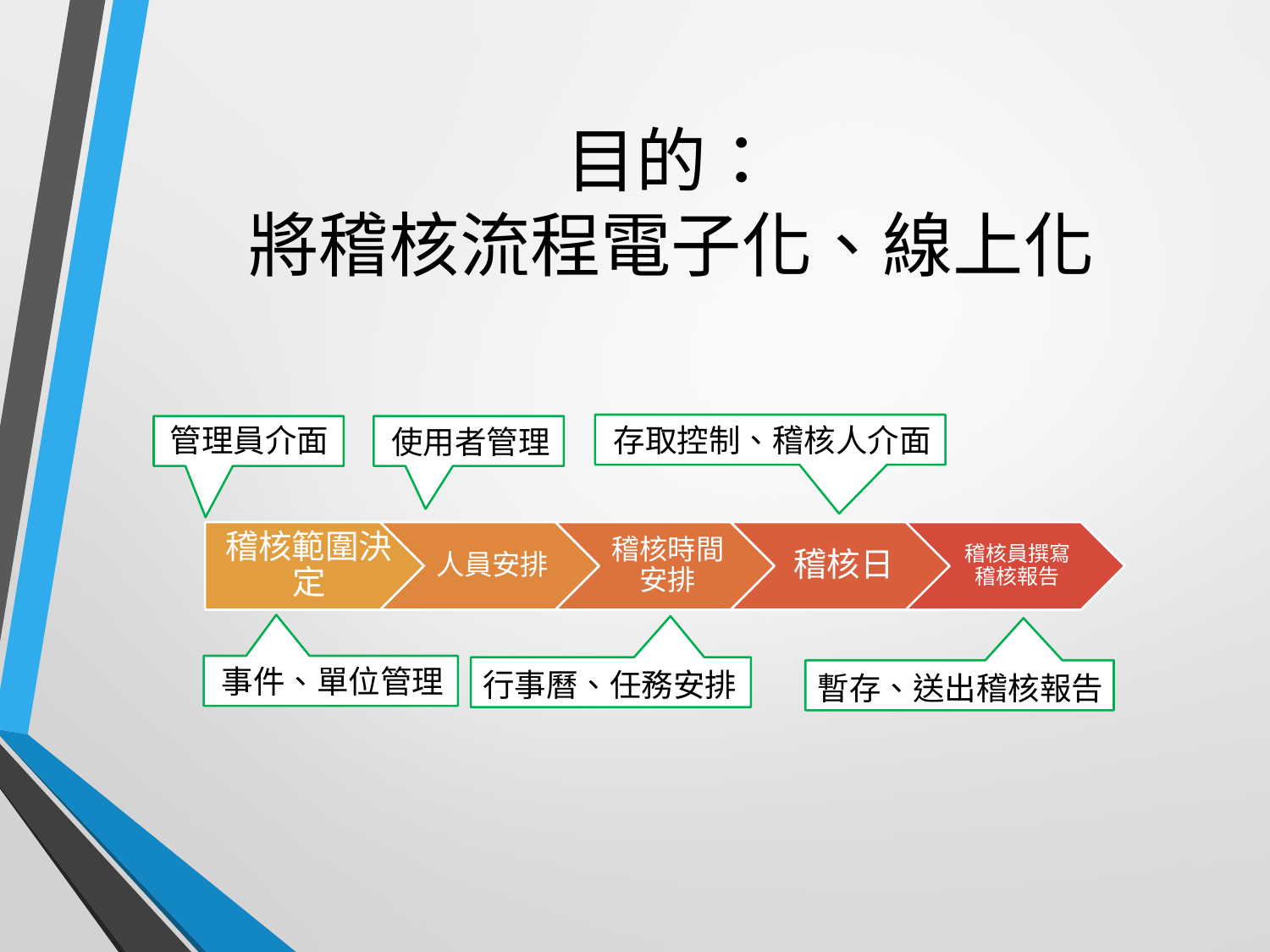

# 目的： 將稽核流程電子化、線上化
管理員介面

存取控制、稽核人介面

使用者管理
稽核範圍決定
人員安排
稽核時間安排
稽核日
稽核員撰寫稽核報告

事件、單位管理

行事曆、任務安排

暫存、送出稽核報告